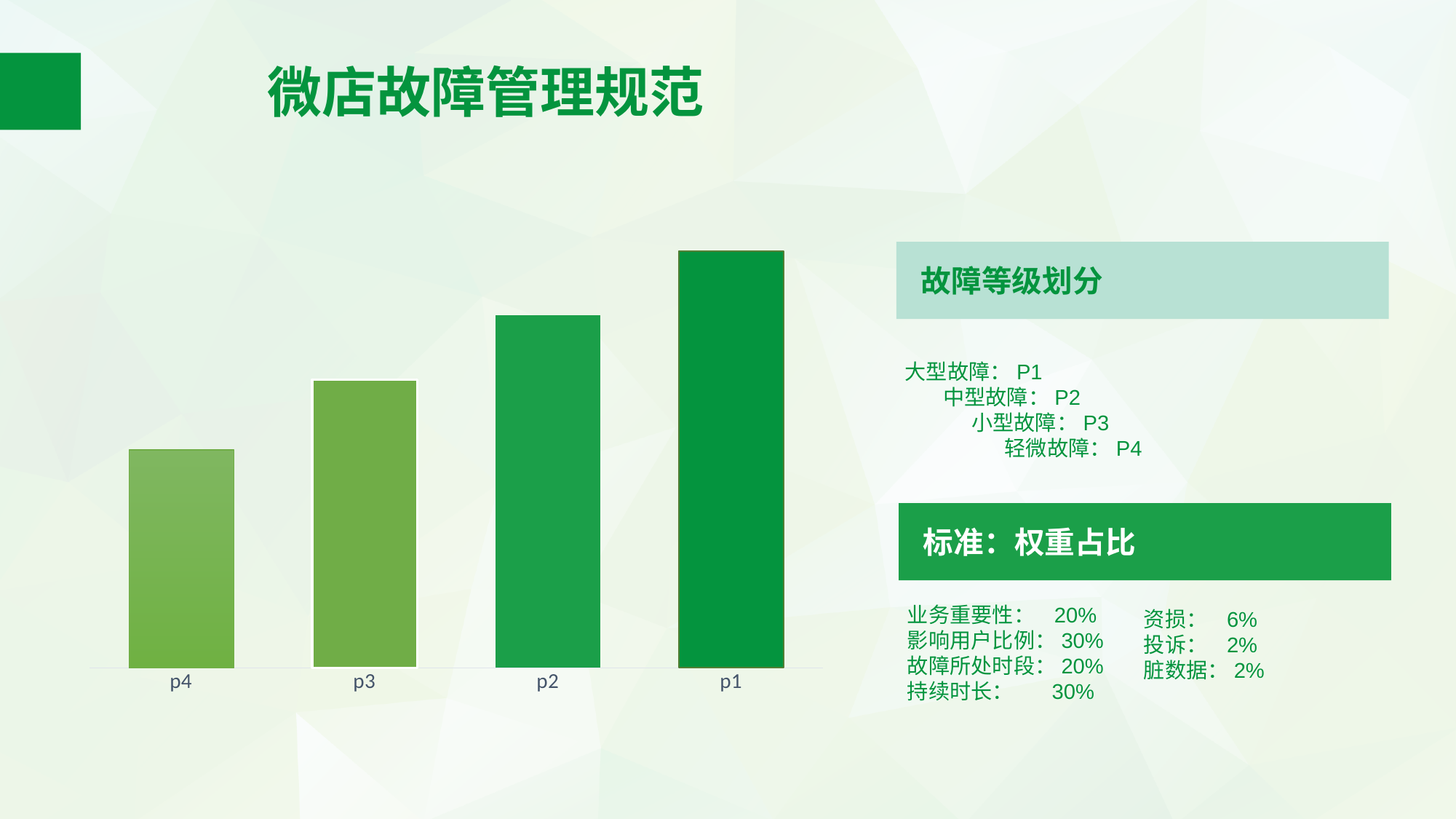

微店故障管理规范

### Chart

| Category | Description1 |
|---|---|
| p4 | 34.0 |
| p3 | 45.0 |
| p2 | 55.0 |
| p1 | 65.0 |
故障等级划分
大型故障：P1
       中型故障：P2
             小型故障：P3
                    轻微故障：P4

标准：权重占比
业务重要性：   20%
影响用户比例：30%
故障所处时段：20%
持续时长：       30%
资损：   6%
投诉：   2%
脏数据：2%